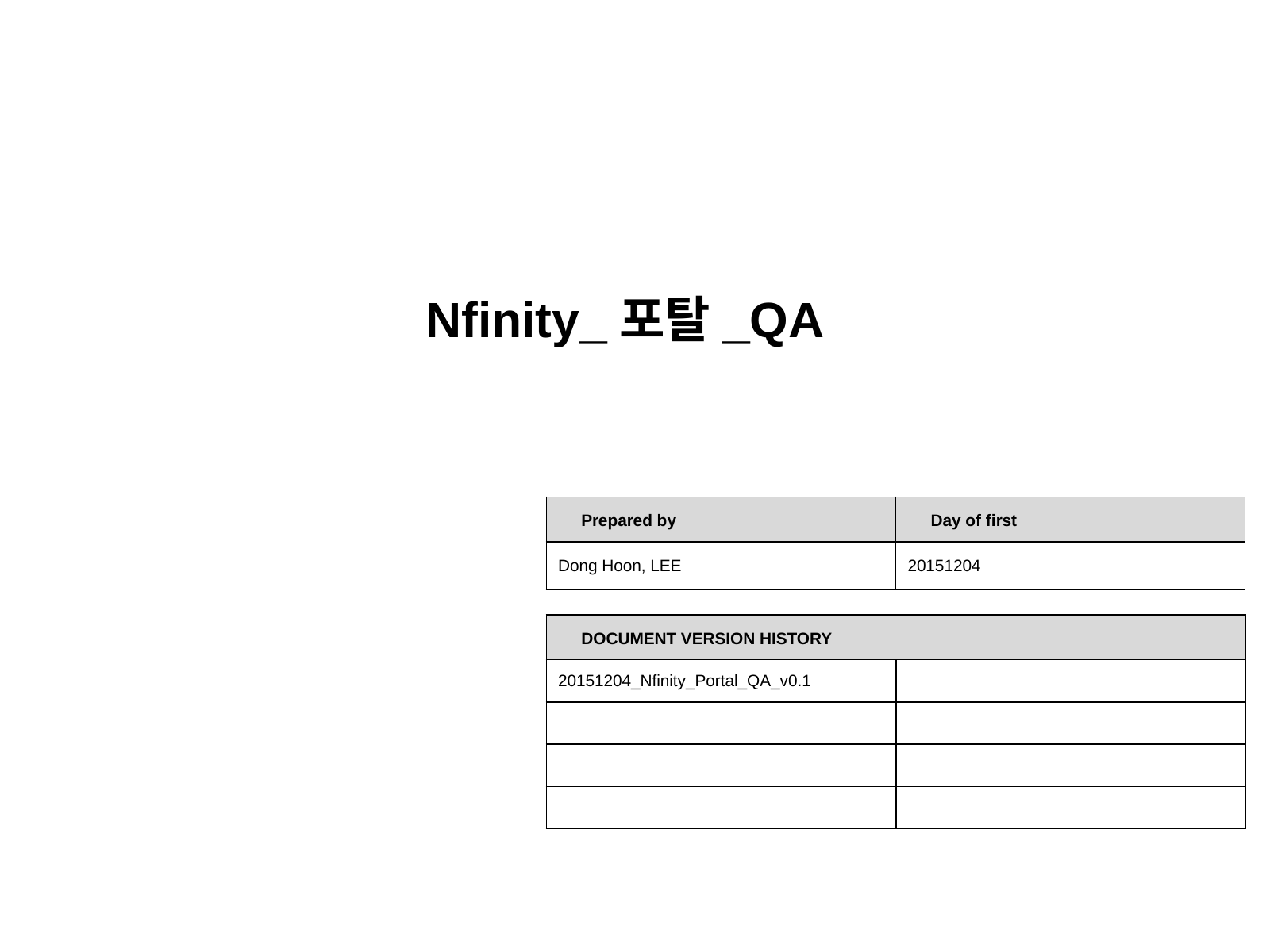

Nfinity_포탈_QA
| Prepared by | Day of first |
| --- | --- |
| Dong Hoon, LEE | 20151204 |
| DOCUMENT VERSION HISTORY |  |
| --- | --- |
| 20151204\_Nfinity\_Portal\_QA\_v0.1 |  |
|  |  |
|  |  |
|  |  |